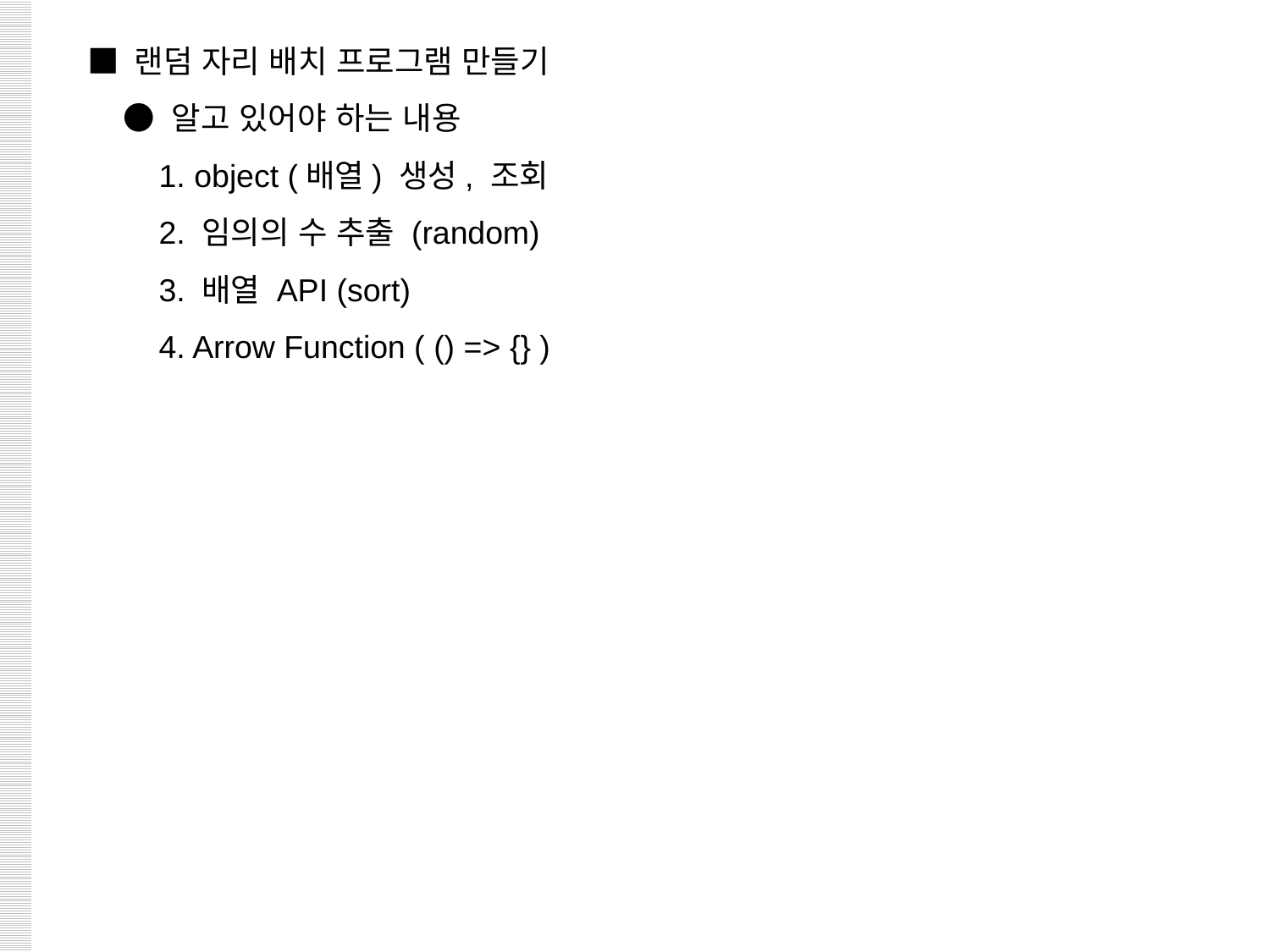

■ 랜덤 자리 배치 프로그램 만들기
    ● 알고 있어야 하는 내용
        1. object (배열) 생성, 조회
        2. 임의의 수 추출 (random)
        3. 배열 API (sort)
        4. Arrow Function ( () => {} )